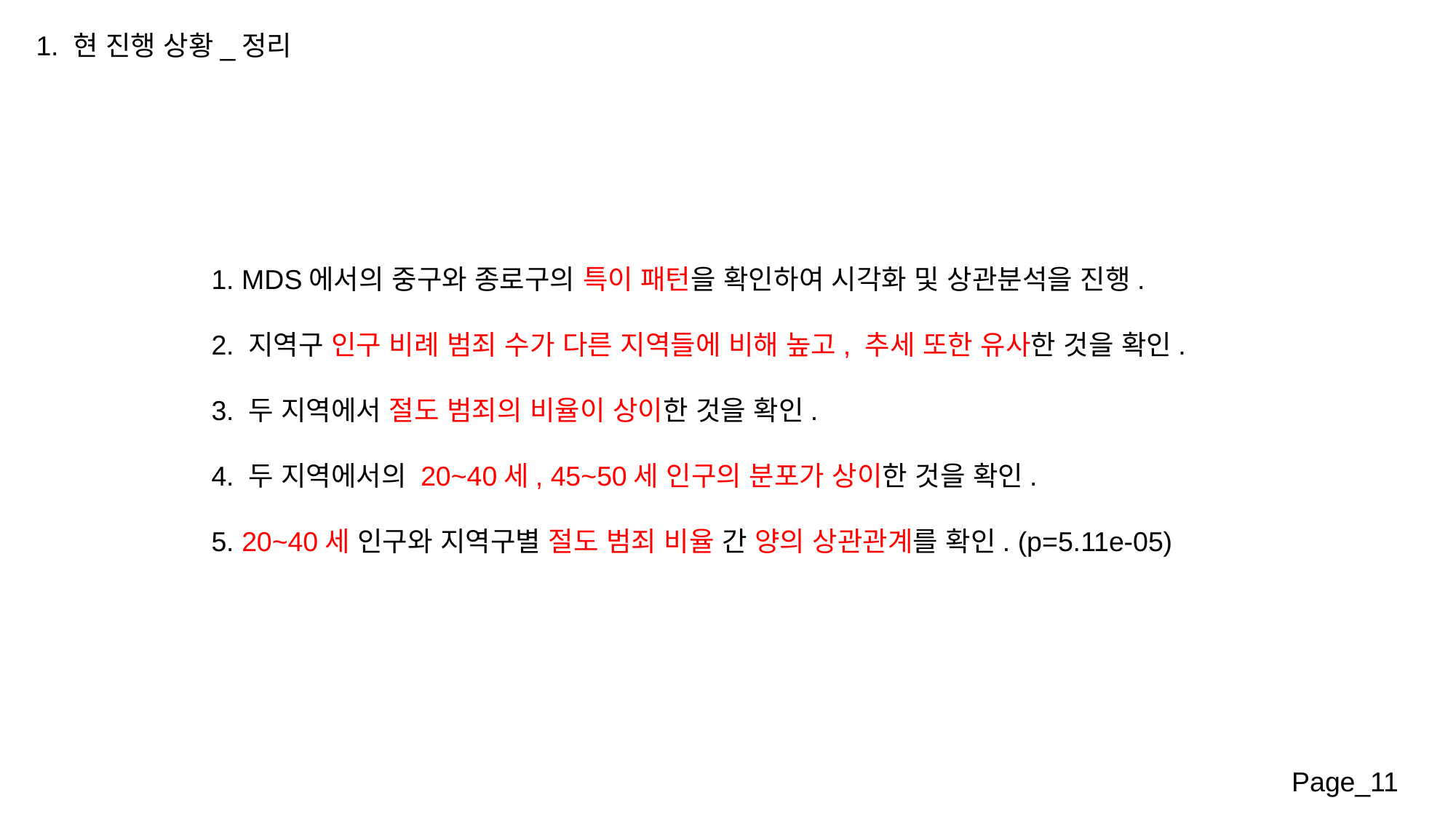

1. 현 진행 상황_정리
1. MDS에서의 중구와 종로구의 특이 패턴을 확인하여 시각화 및 상관분석을 진행.

2. 지역구 인구 비례 범죄 수가 다른 지역들에 비해 높고, 추세 또한 유사한 것을 확인.

3. 두 지역에서 절도 범죄의 비율이 상이한 것을 확인.

4. 두 지역에서의 20~40세, 45~50세 인구의 분포가 상이한 것을 확인.

5. 20~40세 인구와 지역구별 절도 범죄 비율 간 양의 상관관계를 확인. (p=5.11e-05)